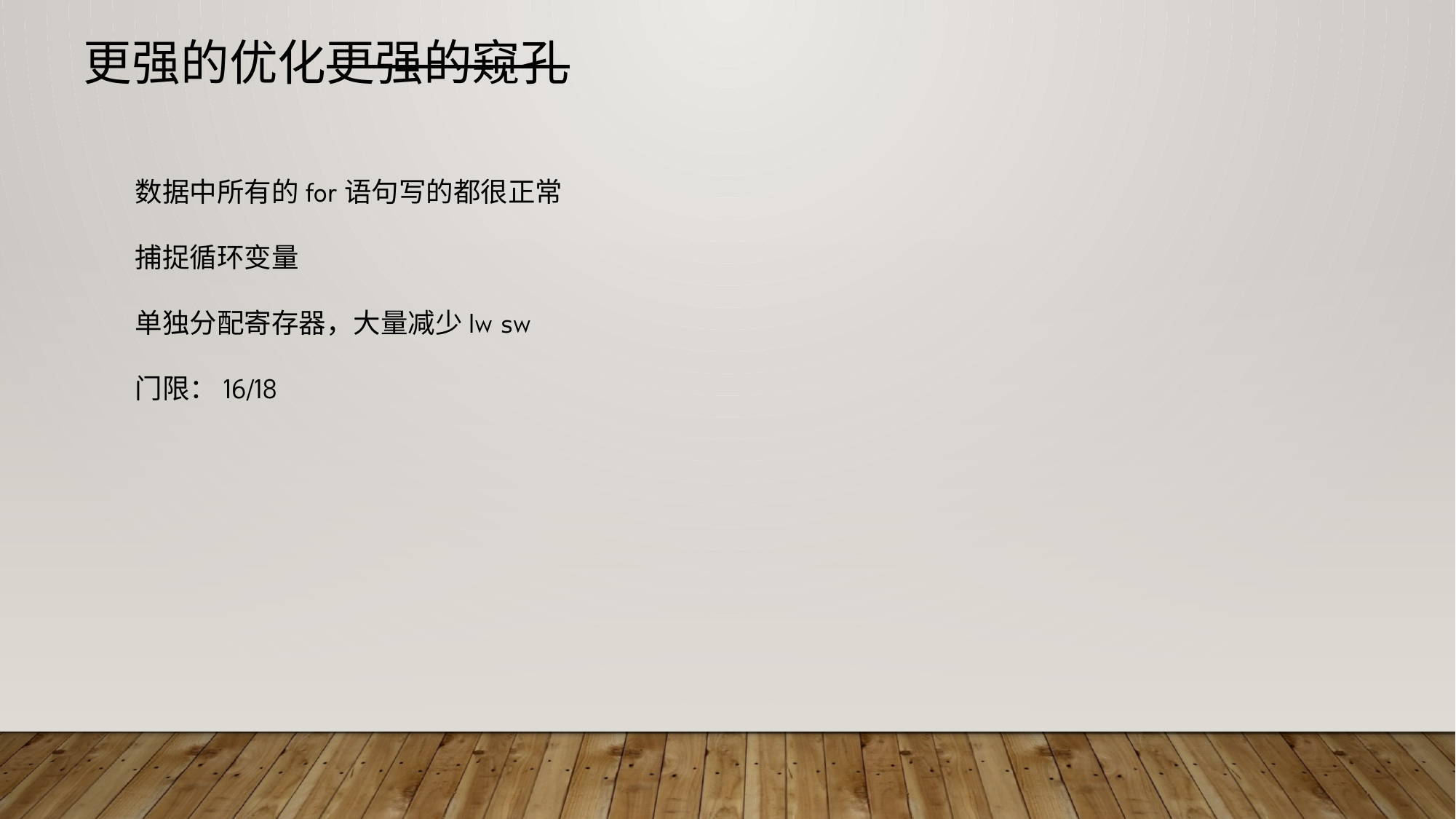

# 更强的优化更强的窥孔
数据中所有的for语句写的都很正常

捕捉循环变量

单独分配寄存器，大量减少lw sw

门限：16/18